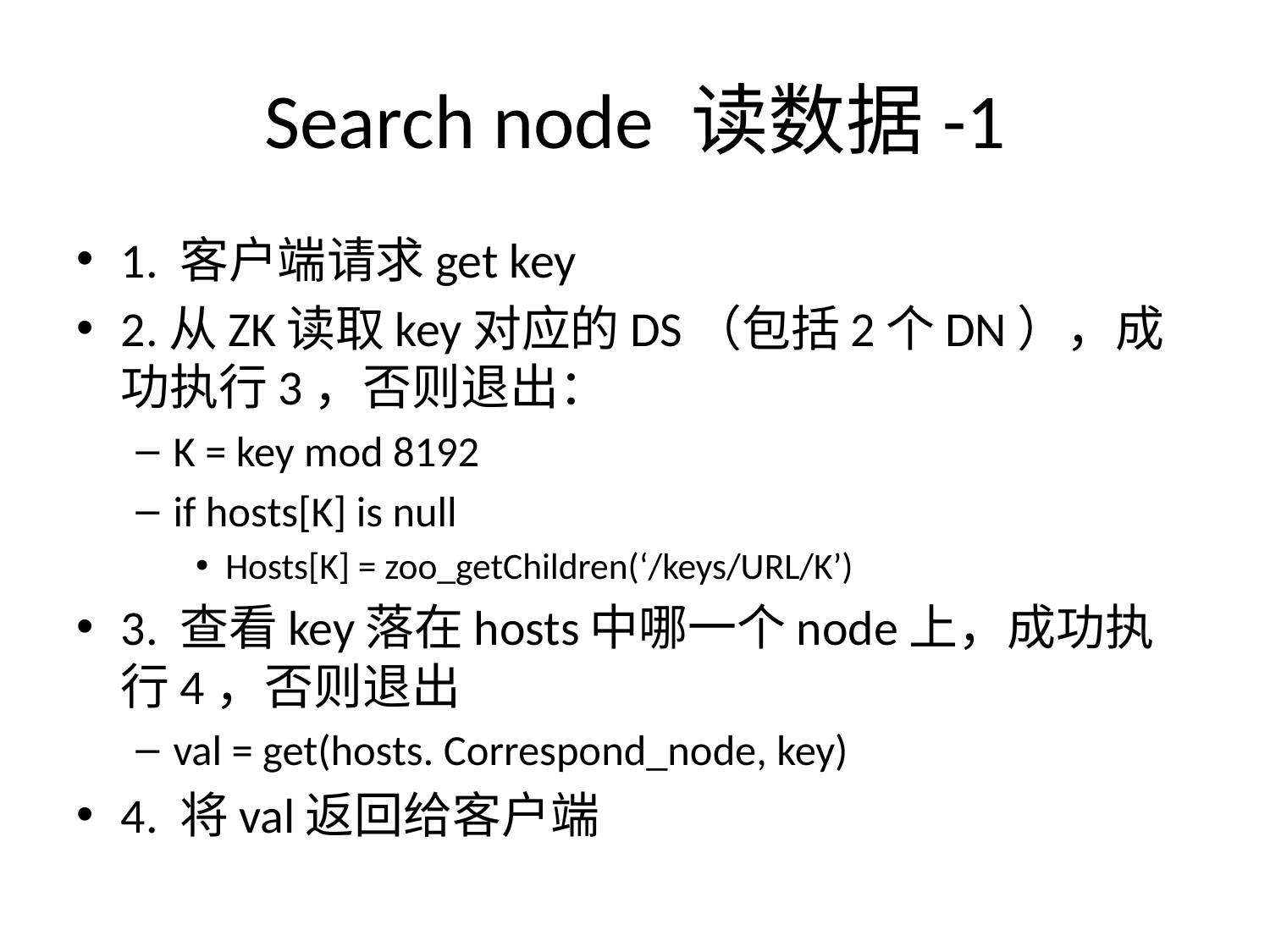

# Search node 读数据-1
1. 客户端请求get key
2.从ZK读取key对应的DS（包括2个DN），成功执行3，否则退出：
K = key mod 8192
if hosts[K] is null
Hosts[K] = zoo_getChildren(‘/keys/URL/K’)
3. 查看key落在hosts中哪一个node上，成功执行4，否则退出
val = get(hosts. Correspond_node, key)
4. 将val返回给客户端